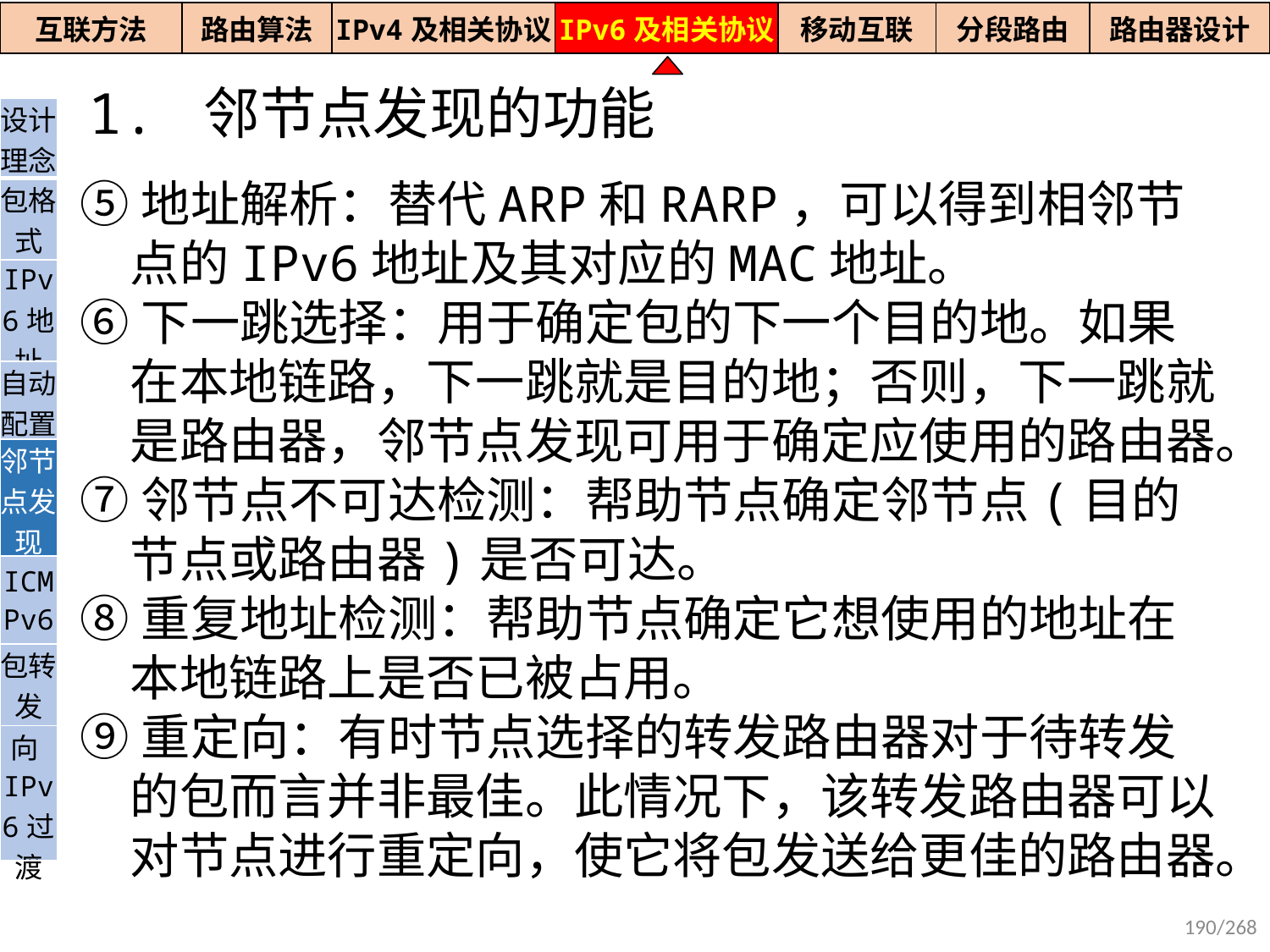

| 互联方法 | 路由算法 | IPv4及相关协议 | IPv6及相关协议 | 移动互联 | 分段路由 | 路由器设计 |
| --- | --- | --- | --- | --- | --- | --- |

1. 邻节点发现的功能
| 设计理念 |
| --- |
| 包格式 |
| IPv6地址 |
| 自动配置 |
| 邻节点发现 |
| ICMPv6 |
| 包转发 |
| 向IPv6过渡 |
⑤地址解析：替代ARP和RARP，可以得到相邻节点的IPv6地址及其对应的MAC地址。
⑥下一跳选择：用于确定包的下一个目的地。如果在本地链路，下一跳就是目的地；否则，下一跳就是路由器，邻节点发现可用于确定应使用的路由器。
⑦邻节点不可达检测：帮助节点确定邻节点(目的节点或路由器)是否可达。
⑧重复地址检测：帮助节点确定它想使用的地址在本地链路上是否已被占用。
⑨重定向：有时节点选择的转发路由器对于待转发的包而言并非最佳。此情况下，该转发路由器可以对节点进行重定向，使它将包发送给更佳的路由器。
190/268